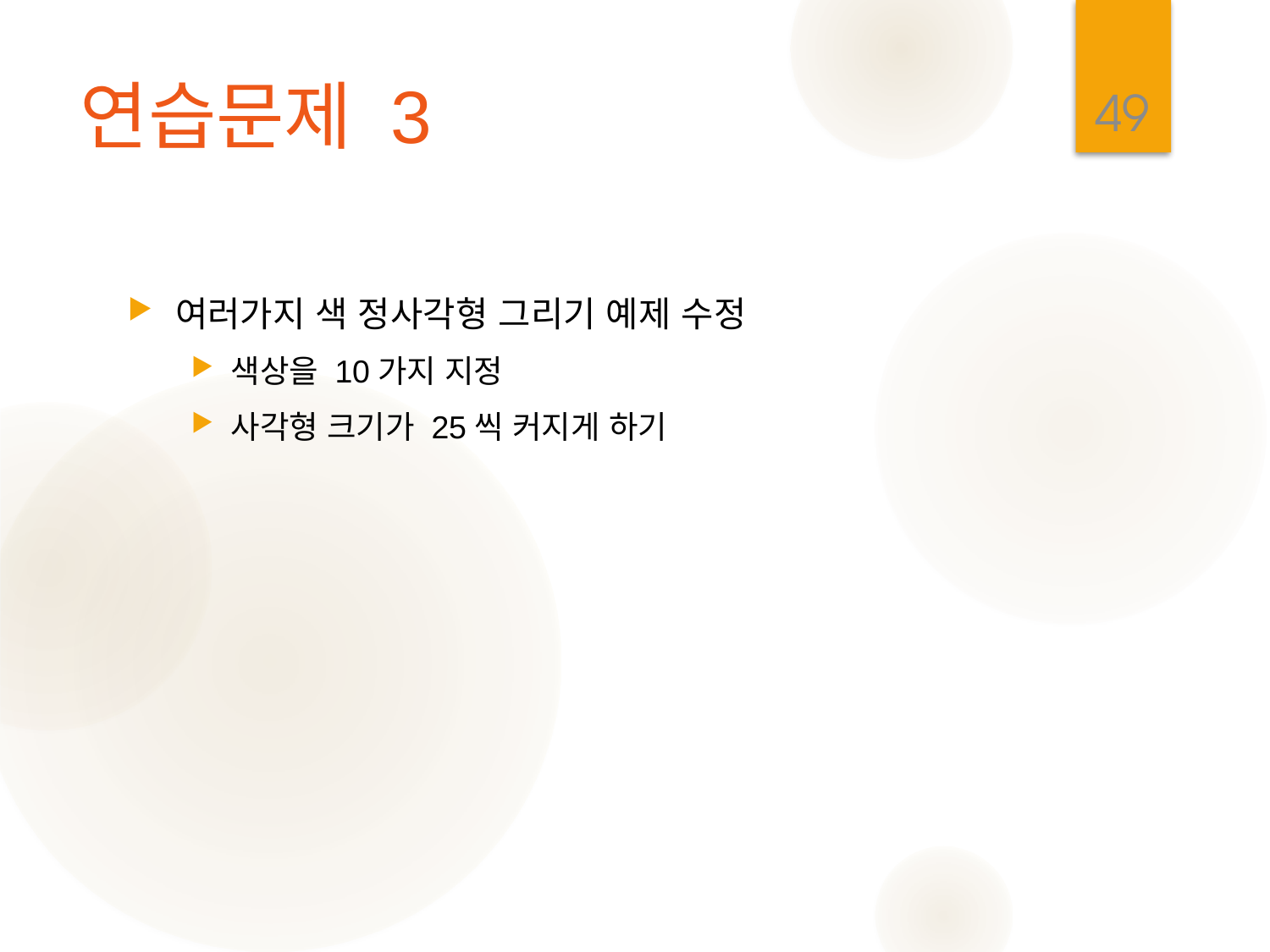

49
# 연습문제 3
여러가지 색 정사각형 그리기 예제 수정
색상을 10가지 지정
사각형 크기가 25씩 커지게 하기